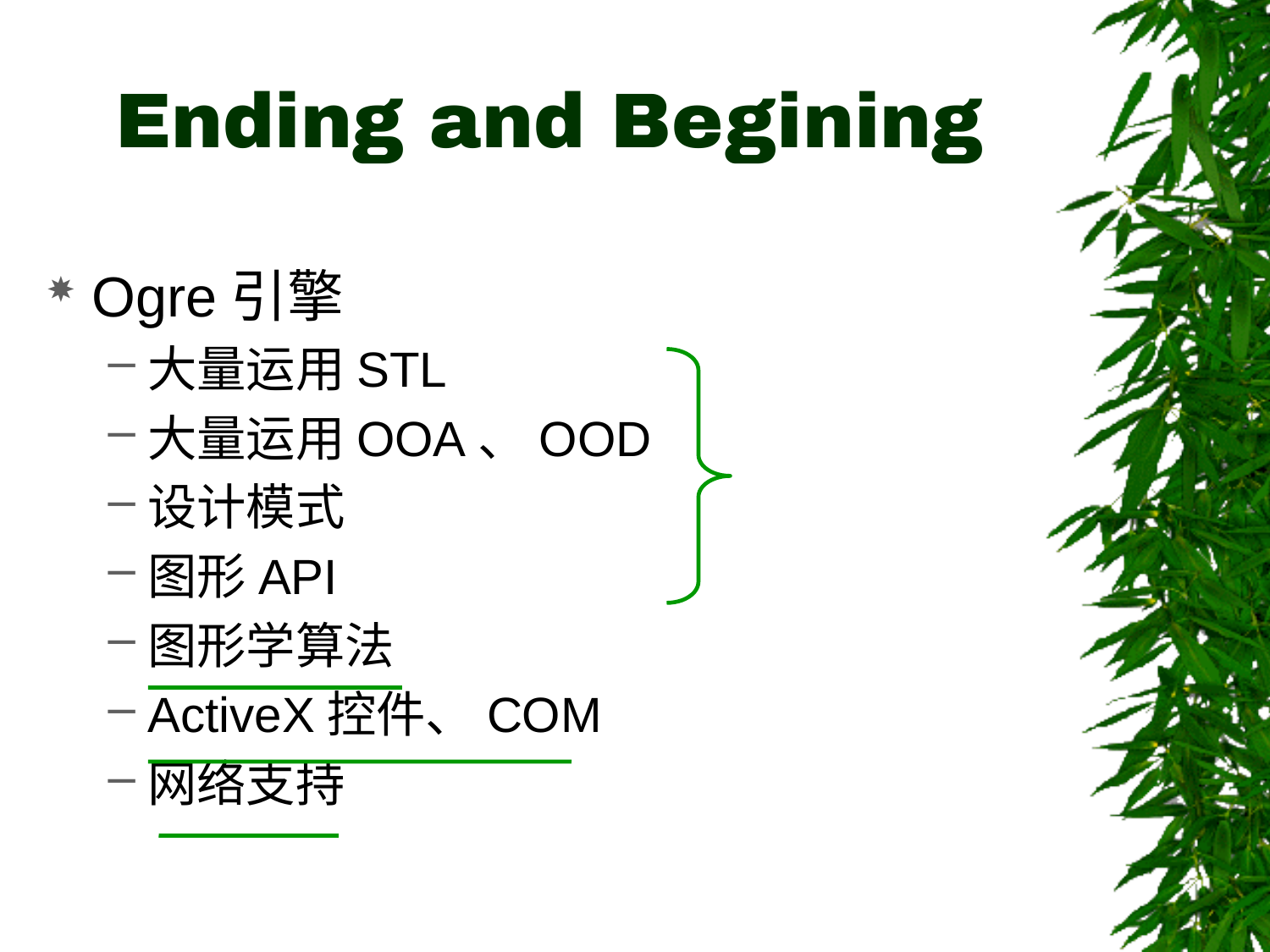

# Ending and Begining
Ogre引擎
大量运用STL
大量运用OOA、OOD
设计模式
图形API
图形学算法
ActiveX控件、COM
网络支持